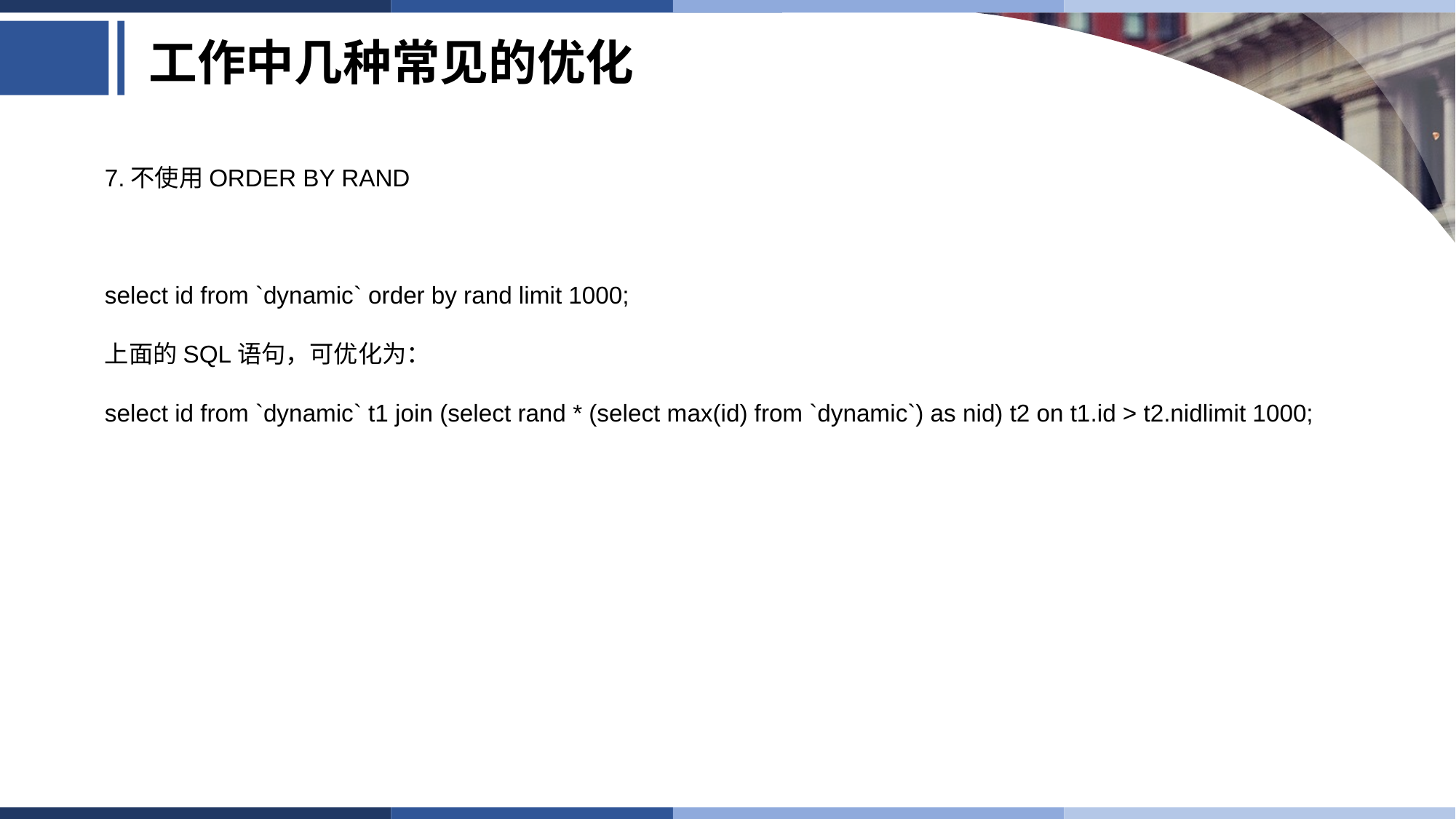

# 工作中几种常见的优化
7.不使用ORDER BY RAND

select id from `dynamic` order by rand limit 1000;
上面的SQL语句，可优化为：
select id from `dynamic` t1 join (select rand * (select max(id) from `dynamic`) as nid) t2 on t1.id > t2.nidlimit 1000;